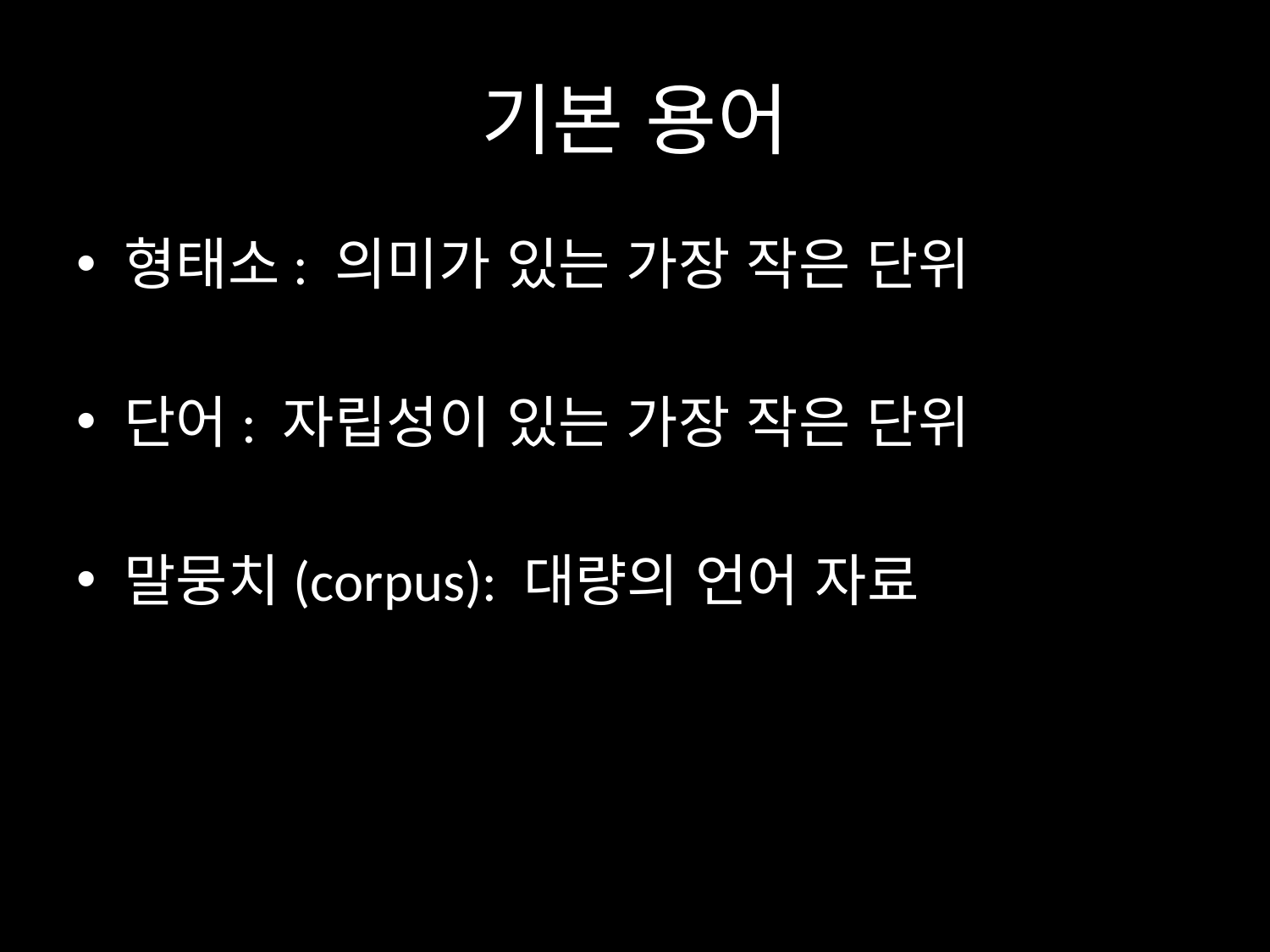

# 기본 용어
형태소: 의미가 있는 가장 작은 단위

단어: 자립성이 있는 가장 작은 단위

말뭉치(corpus): 대량의 언어 자료